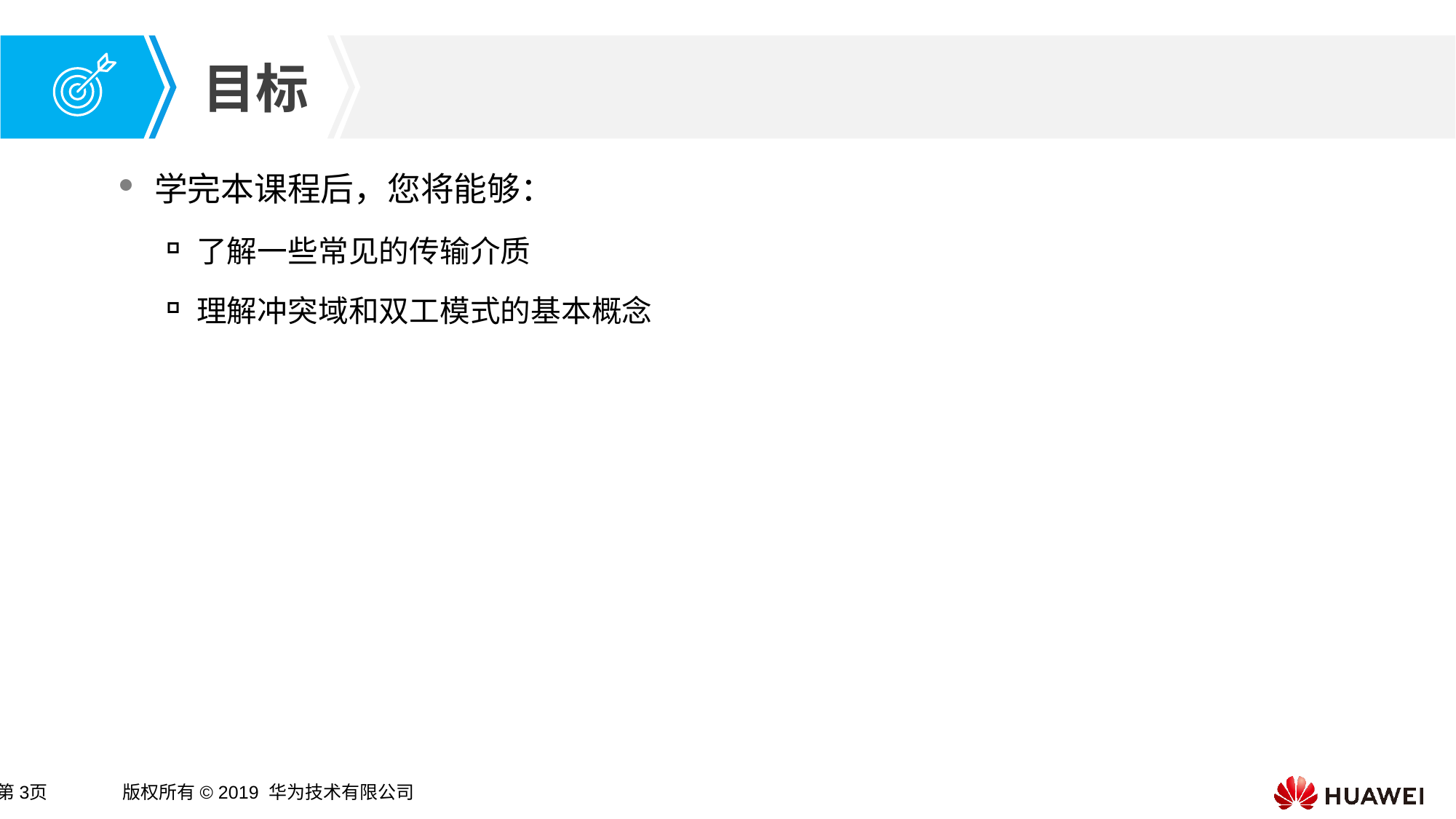

学完本课程后，您将能够：
了解一些常见的传输介质
理解冲突域和双工模式的基本概念